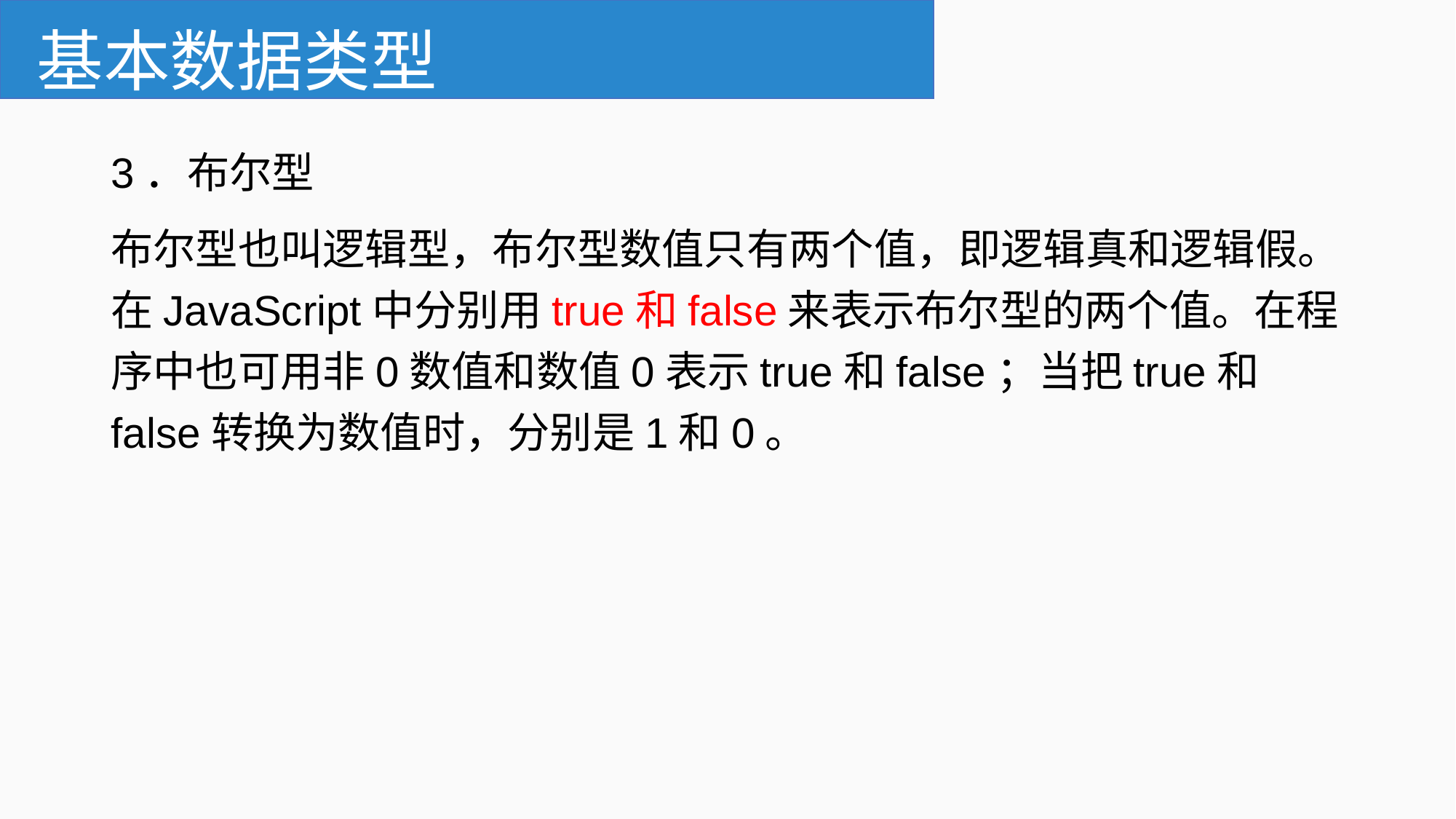

# 基本数据类型
3．布尔型
布尔型也叫逻辑型，布尔型数值只有两个值，即逻辑真和逻辑假。在JavaScript中分别用true和false来表示布尔型的两个值。在程序中也可用非0数值和数值0表示true和false；当把true和false转换为数值时，分别是1和0。